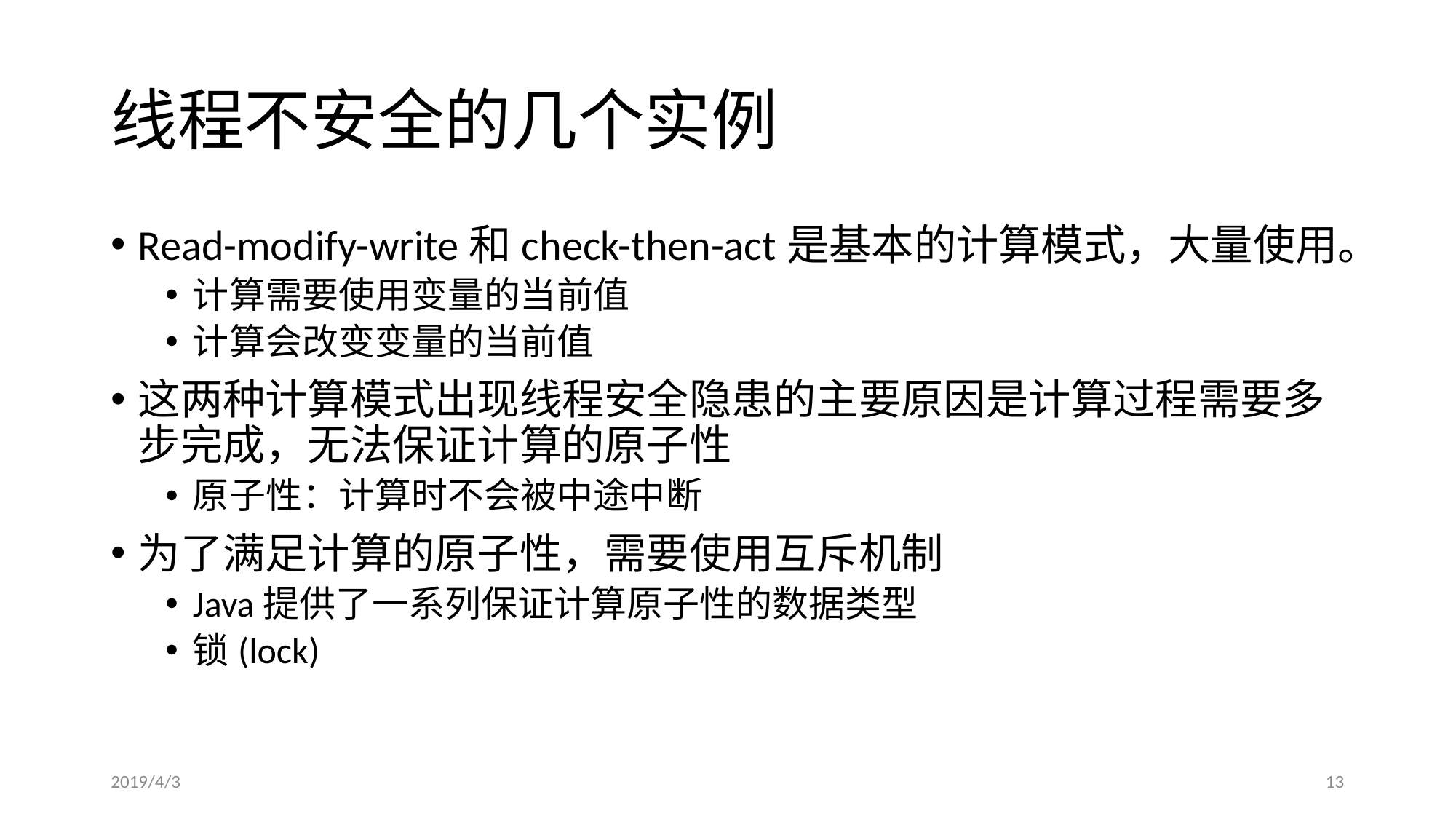

# 线程不安全的几个实例
Read-modify-write和check-then-act是基本的计算模式，大量使用。
计算需要使用变量的当前值
计算会改变变量的当前值
这两种计算模式出现线程安全隐患的主要原因是计算过程需要多步完成，无法保证计算的原子性
原子性：计算时不会被中途中断
为了满足计算的原子性，需要使用互斥机制
Java提供了一系列保证计算原子性的数据类型
锁(lock)
2019/4/3
13